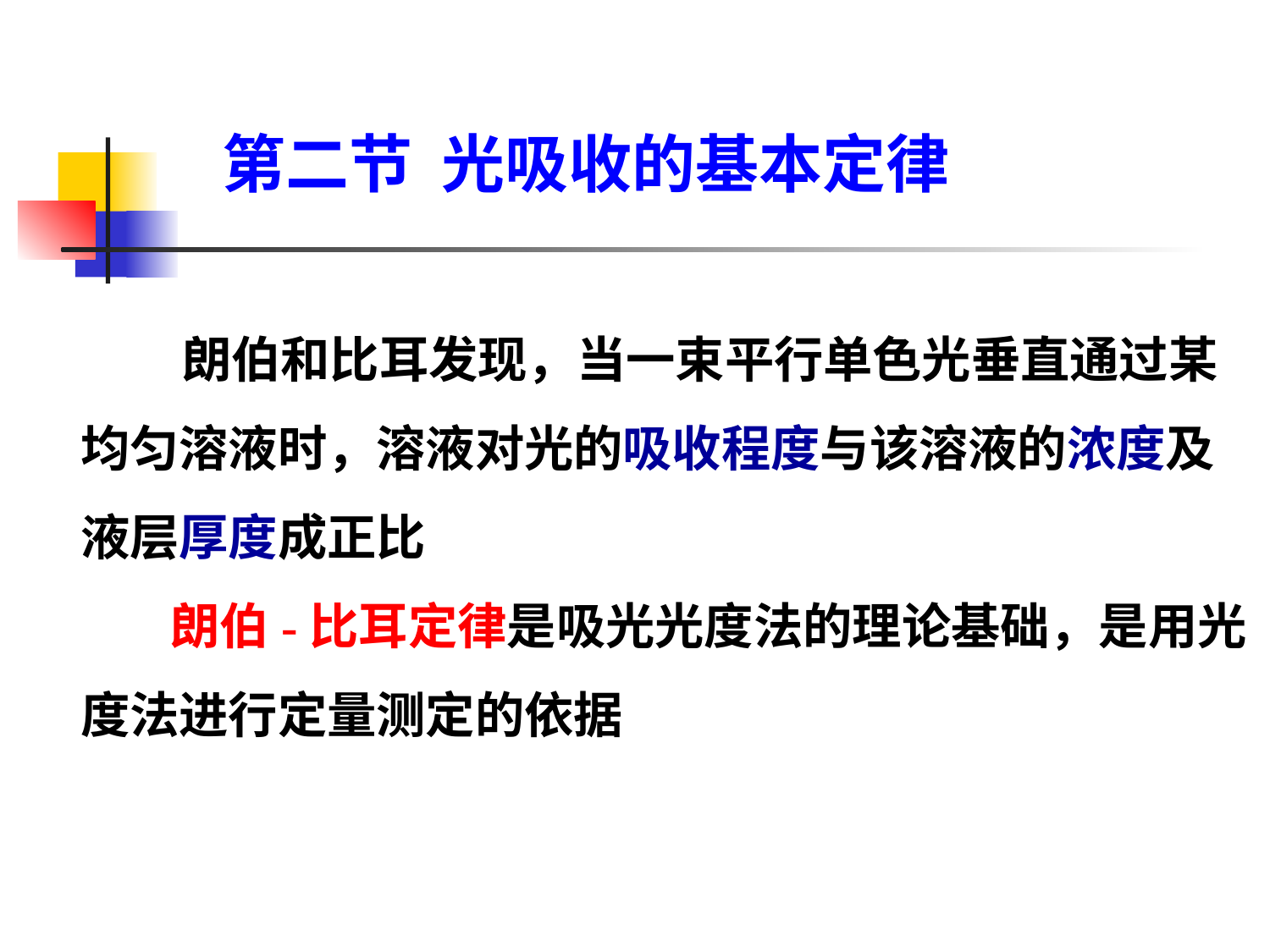

第二节  光吸收的基本定律
        朗伯和比耳发现，当一束平行单色光垂直通过某均匀溶液时，溶液对光的吸收程度与该溶液的浓度及液层厚度成正比
       朗伯-比耳定律是吸光光度法的理论基础，是用光度法进行定量测定的依据